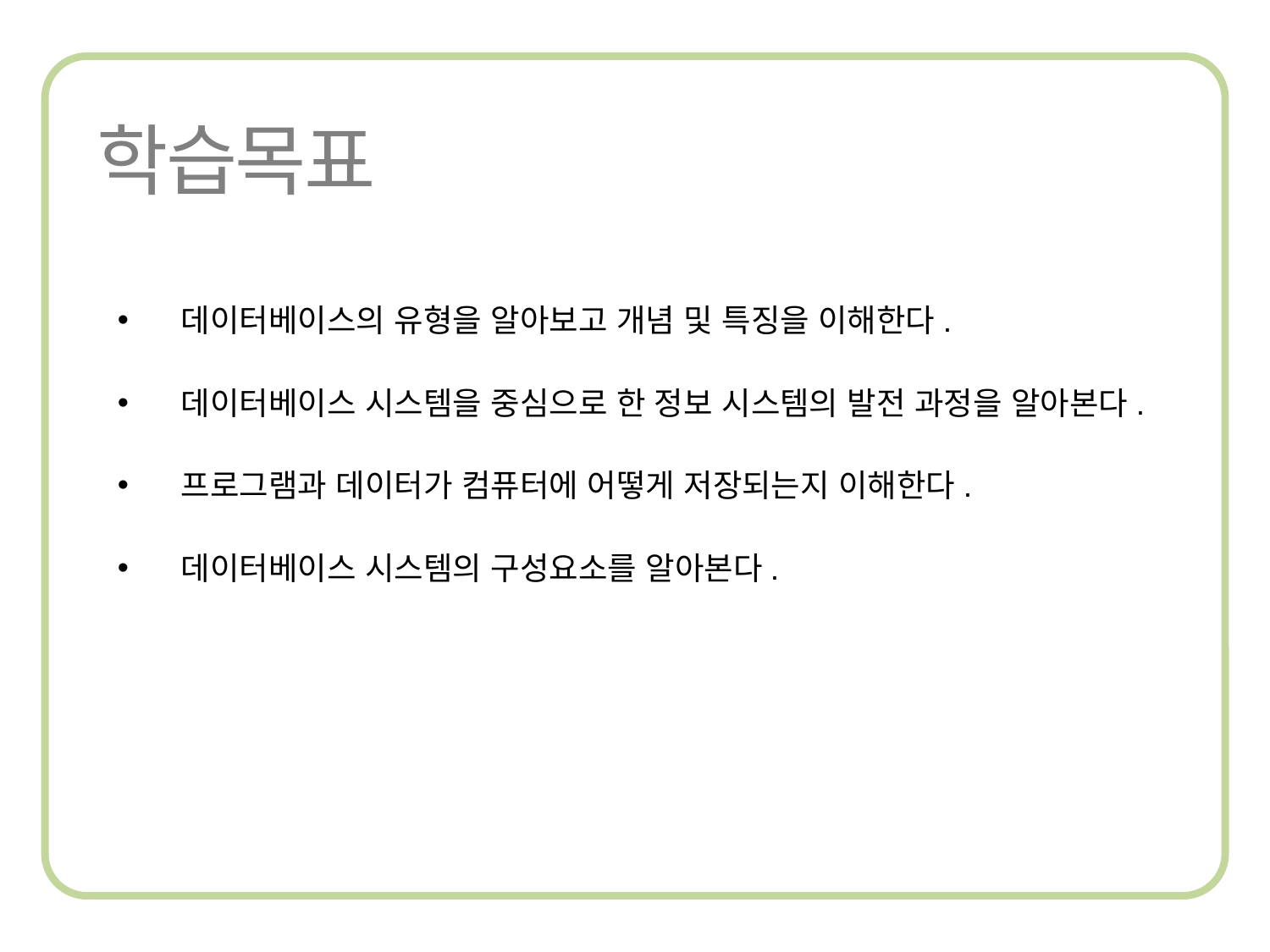

데이터베이스의 유형을 알아보고 개념 및 특징을 이해한다.
데이터베이스 시스템을 중심으로 한 정보 시스템의 발전 과정을 알아본다.
프로그램과 데이터가 컴퓨터에 어떻게 저장되는지 이해한다.
데이터베이스 시스템의 구성요소를 알아본다.